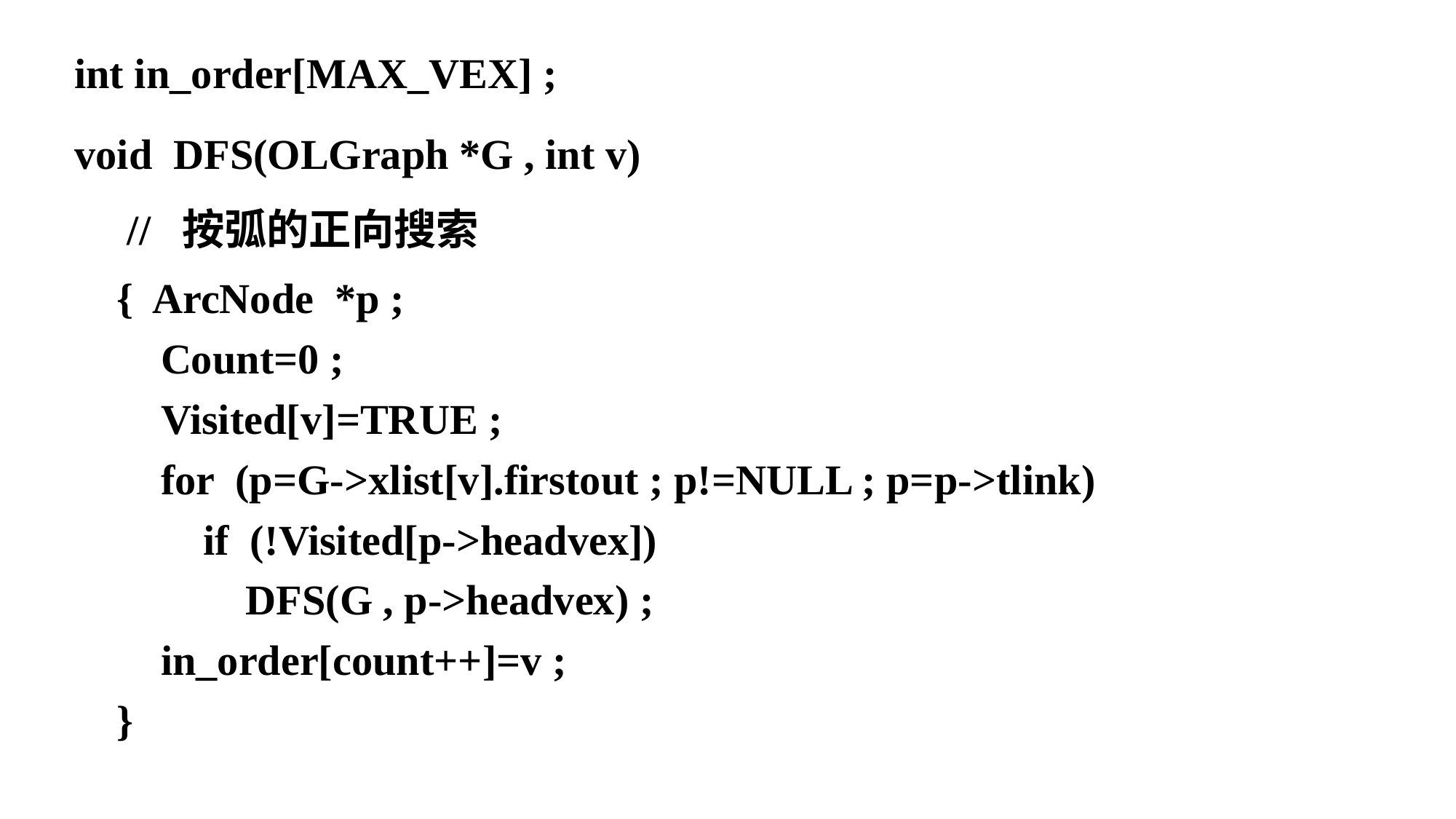

int in_order[MAX_VEX] ;
void  DFS(OLGraph *G , int v)
     //  按弧的正向搜索
{  ArcNode  *p ;
Count=0 ;
Visited[v]=TRUE ;
for  (p=G->xlist[v].firstout ; p!=NULL ; p=p->tlink)
if  (!Visited[p->headvex])
DFS(G , p->headvex) ;
in_order[count++]=v ;
}